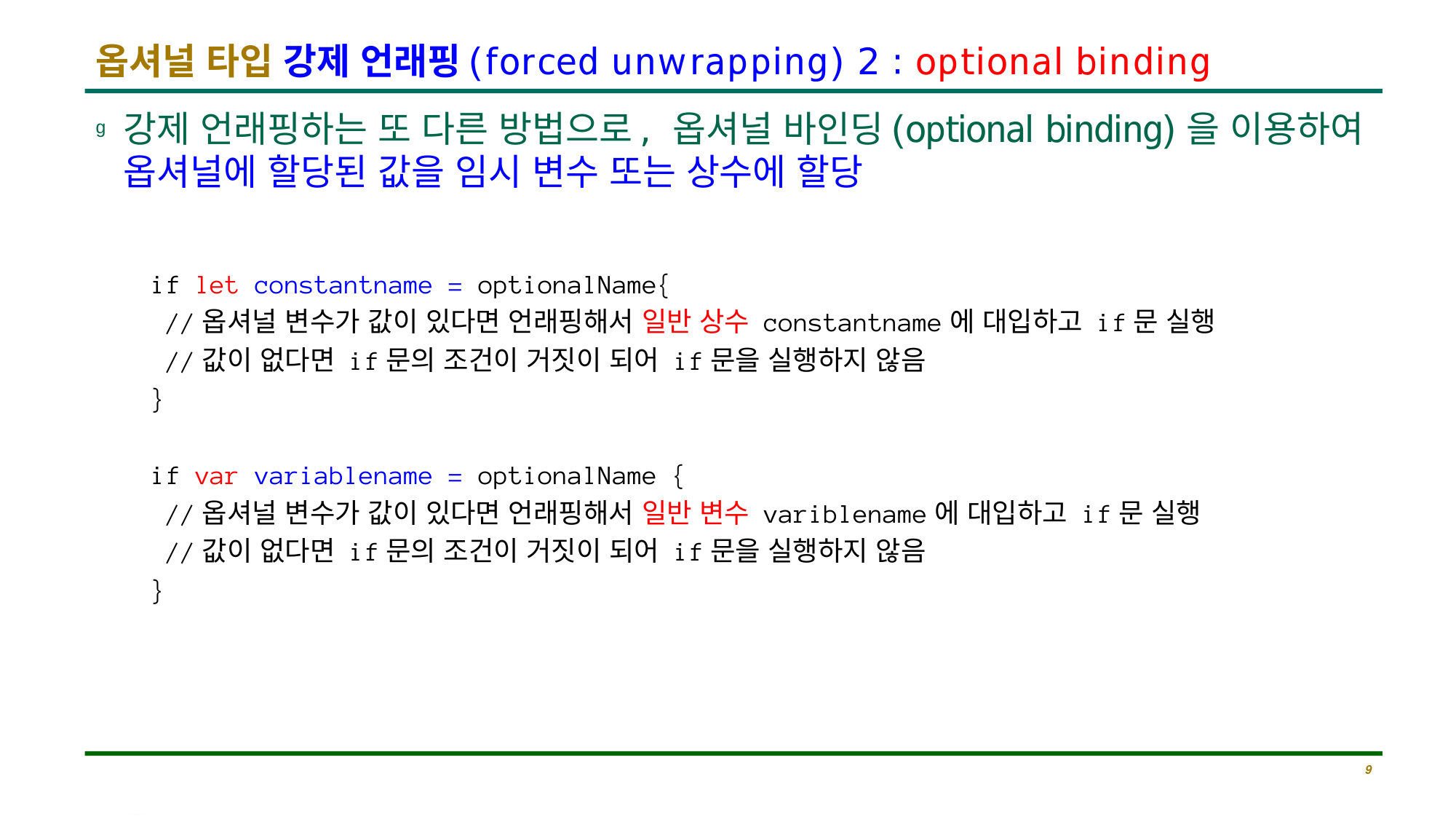

# 옵셔널 타입 강제 언래핑(forced unwrapping) 2 : optional binding
강제 언래핑하는 또 다른 방법으로, 옵셔널 바인딩(optional binding)을 이용하여 옵셔널에 할당된 값을 임시 변수 또는 상수에 할당

if let constantname = optionalName{
 //옵셔널 변수가 값이 있다면 언래핑해서 일반 상수 constantname에 대입하고 if문 실행
 //값이 없다면 if문의 조건이 거짓이 되어 if문을 실행하지 않음
}

if var variablename = optionalName {
 //옵셔널 변수가 값이 있다면 언래핑해서 일반 변수 variblename에 대입하고 if문 실행
 //값이 없다면 if문의 조건이 거짓이 되어 if문을 실행하지 않음
}